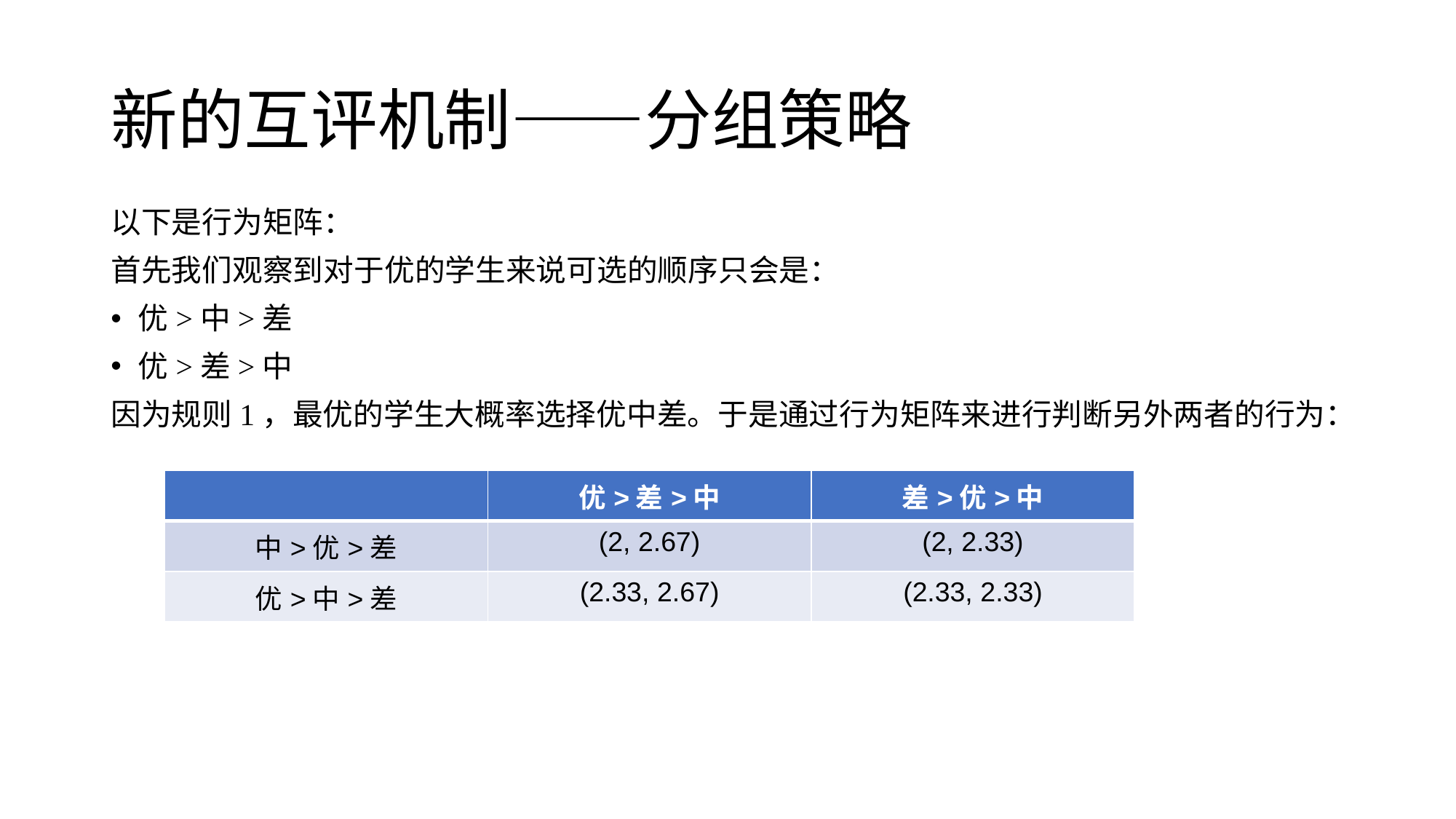

# 新的互评机制——分组策略
以下是行为矩阵：
首先我们观察到对于优的学生来说可选的顺序只会是：
优>中>差
优>差>中
因为规则1，最优的学生大概率选择优中差。于是通过行为矩阵来进行判断另外两者的行为：
|  | 优>差>中 | 差>优>中 |
| --- | --- | --- |
| 中>优>差 | (2, 2.67) | (2, 2.33) |
| 优>中>差 | (2.33, 2.67) | (2.33, 2.33) |